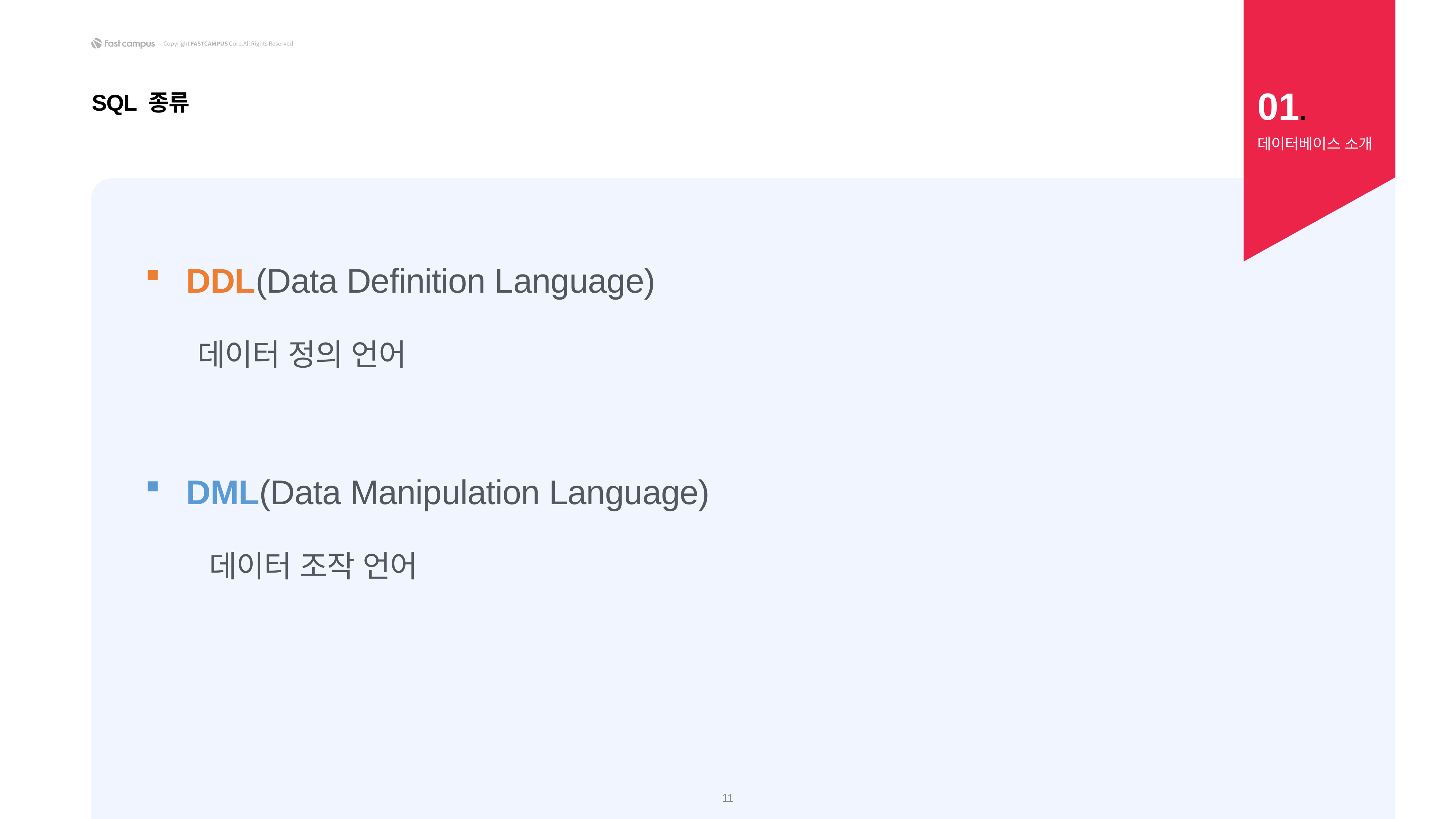

01.
SQL 종류
데이터베이스 소개
DDL(Data Definition Language)
      데이터 정의 언어

DML(Data Manipulation Language)
      데이터 조작 언어
11